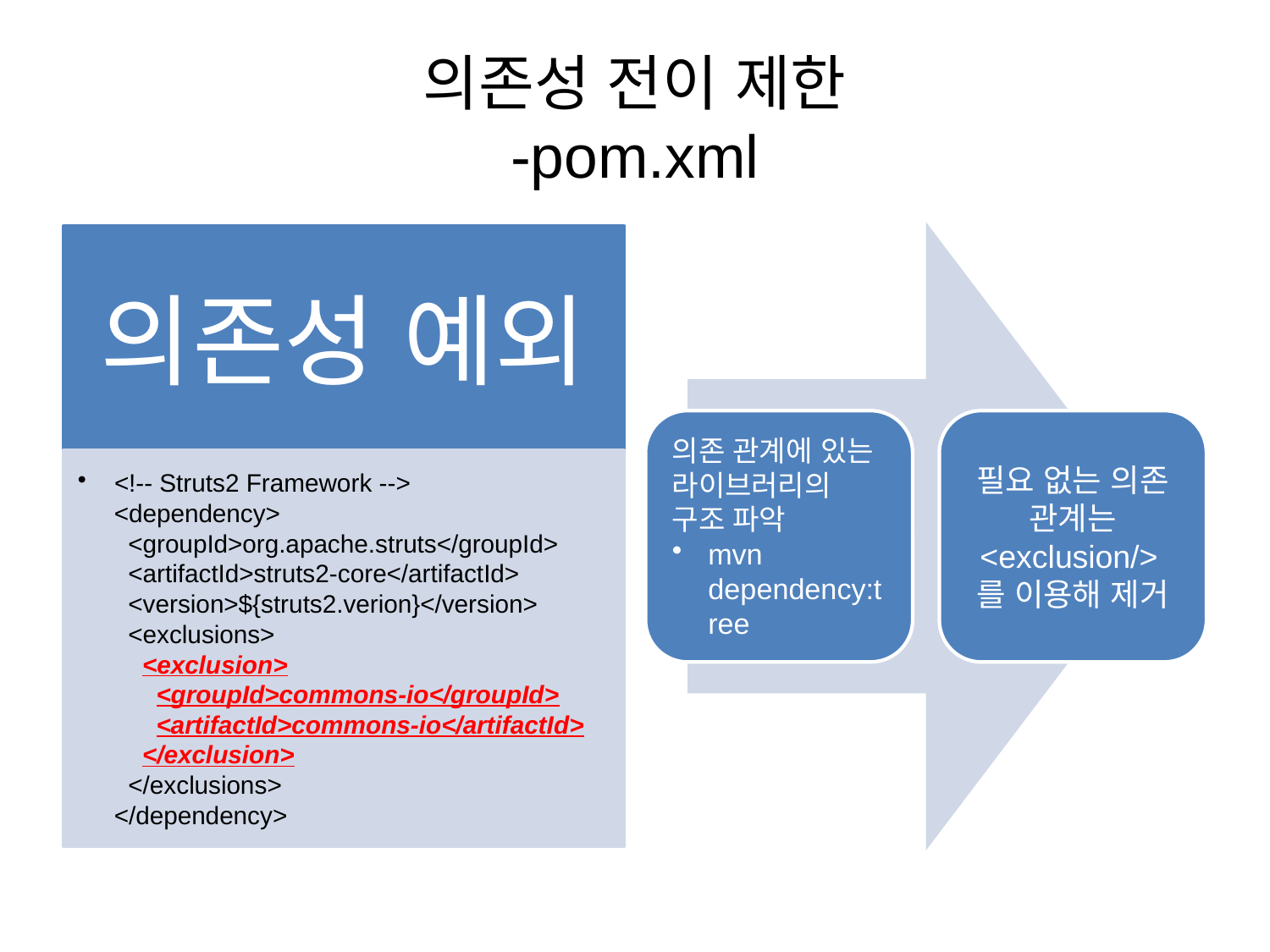

# 의존성 전이 제한 -pom.xml
의존성 예외
    <!-- Struts2 Framework -->
    <dependency>
      <groupId>org.apache.struts</groupId>
      <artifactId>struts2-core</artifactId>
      <version>${struts2.verion}</version>
      <exclusions>
        <exclusion>
          <groupId>commons-io</groupId>
          <artifactId>commons-io</artifactId>
        </exclusion>
      </exclusions>
    </dependency>
의존 관계에 있는 라이브러리의 구조 파악
mvn dependency:tree
필요 없는 의존 관계는 <exclusion/>를 이용해 제거